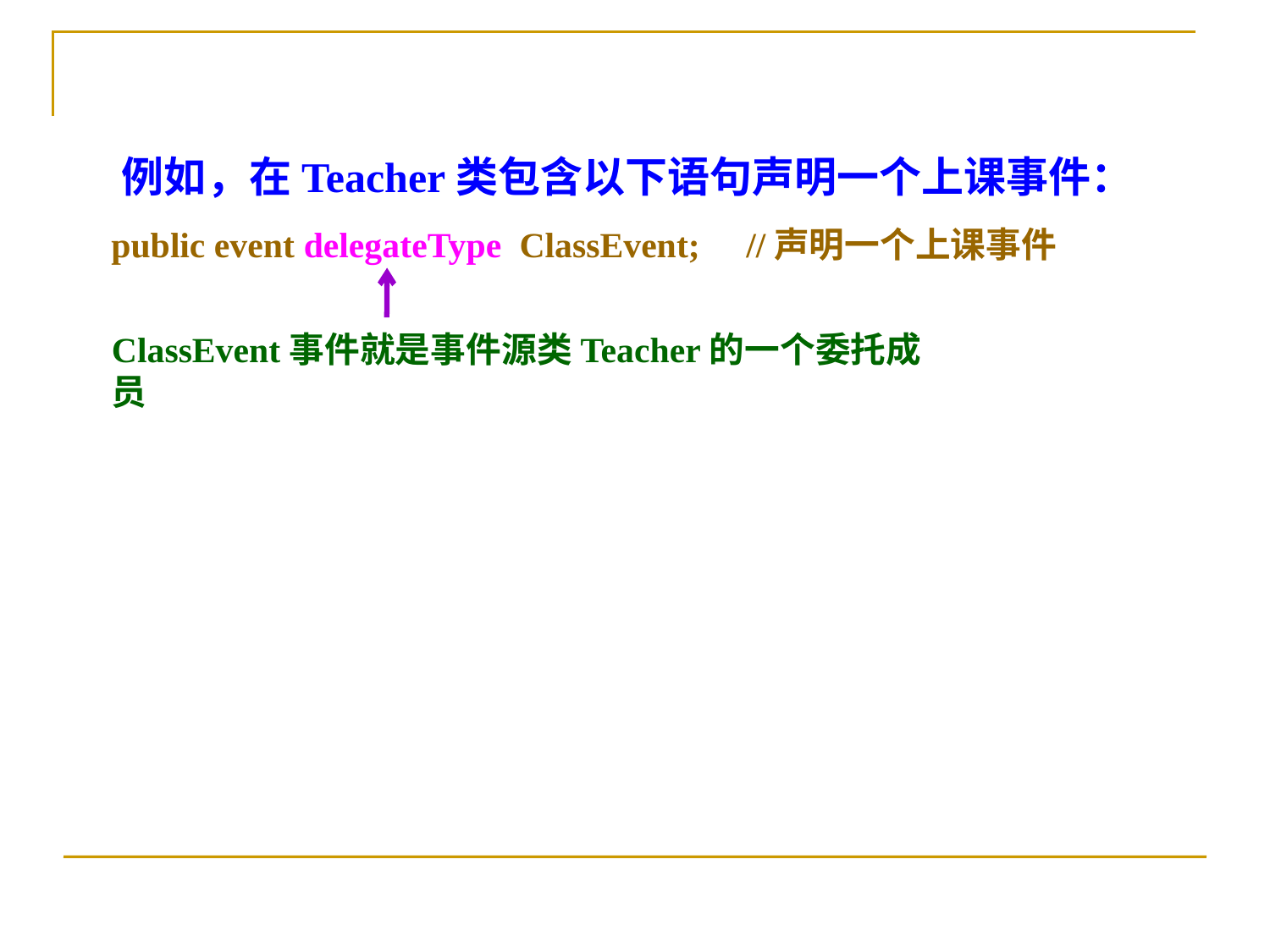

例如，在Teacher类包含以下语句声明一个上课事件：
 public event delegateType  ClassEvent;	 //声明一个上课事件
ClassEvent事件就是事件源类Teacher的一个委托成员